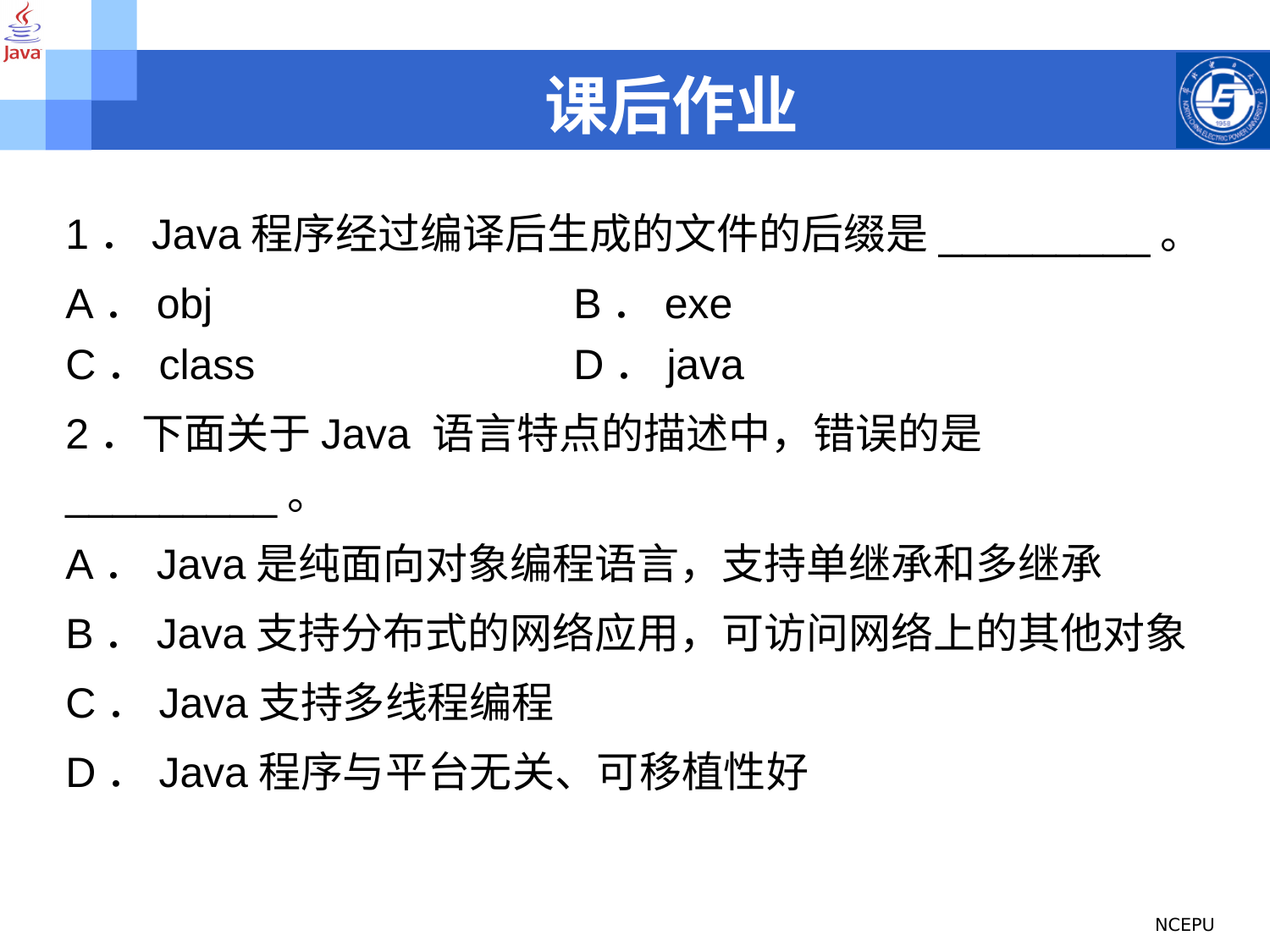

# 课后作业
1．Java程序经过编译后生成的文件的后缀是_________。
A．obj			B．exe			 C．class		  	D．java
2．下面关于Java 语言特点的描述中，错误的是_________。
A．Java是纯面向对象编程语言，支持单继承和多继承
B．Java支持分布式的网络应用，可访问网络上的其他对象
C．Java支持多线程编程
D．Java程序与平台无关、可移植性好
NCEPU